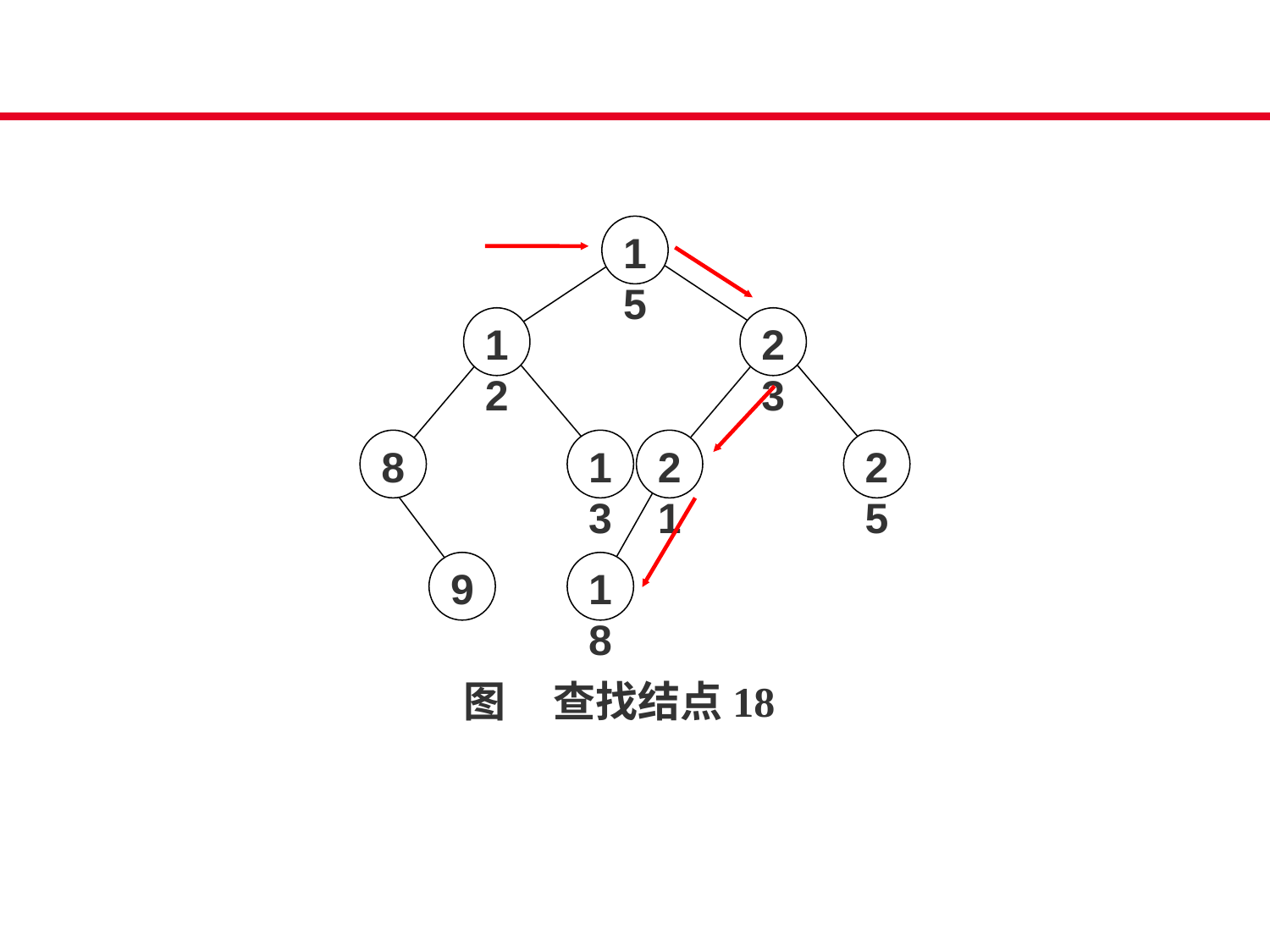

15

12
23

8
13
21
25

9
18
图     查找结点18